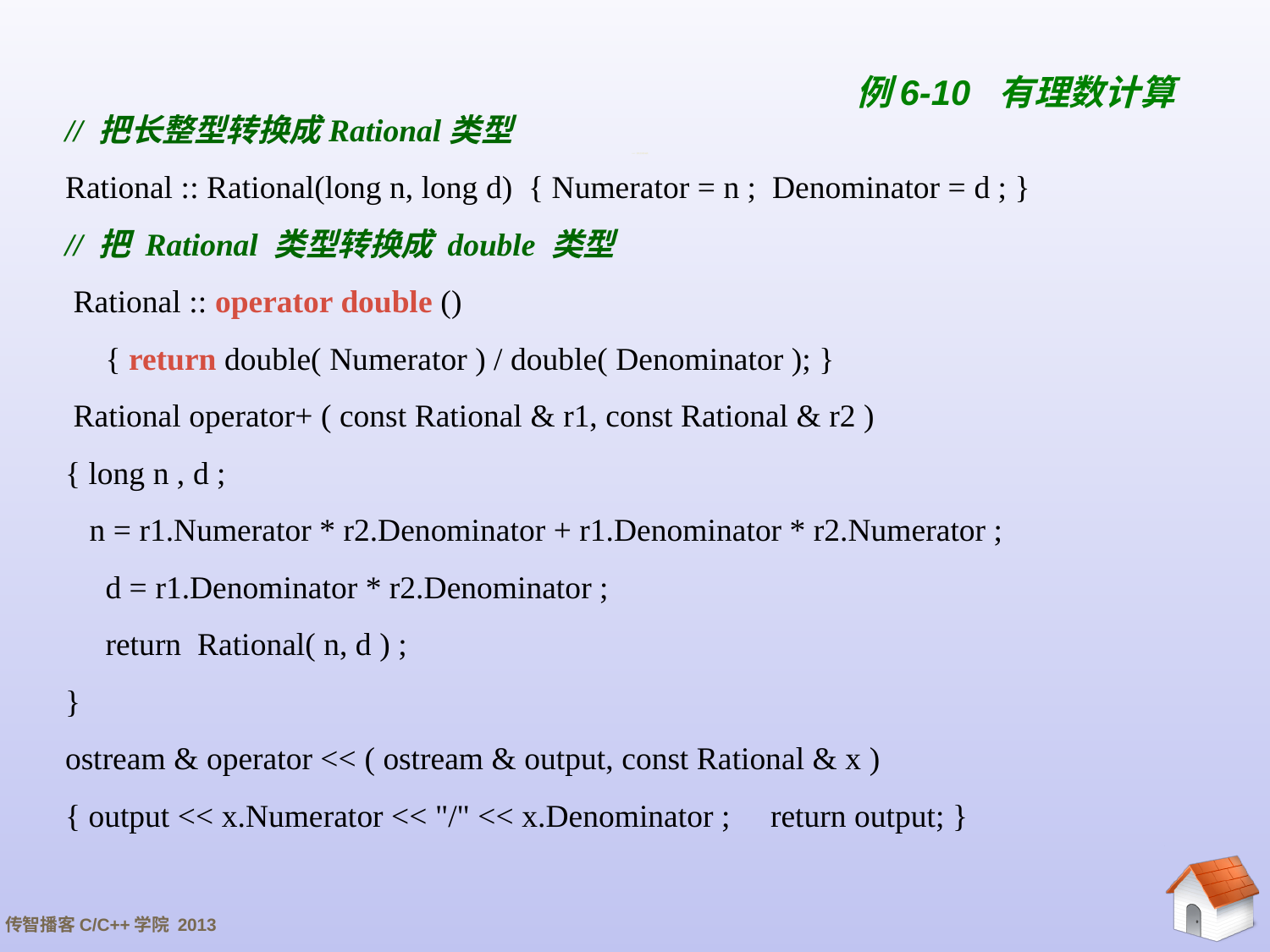

例6-10  有理数计算
# 6.4.2  类类型转换函数
// 把长整型转换成Rational类型
Rational :: Rational(long n, long d)  { Numerator = n ;  Denominator = d ; }
// 把 Rational 类型转换成 double 类型
 Rational :: operator double ()
     { return double( Numerator ) / double( Denominator ); }
 Rational operator+ ( const Rational & r1, const Rational & r2 )
{ long n , d ;
   n = r1.Numerator * r2.Denominator + r1.Denominator * r2.Numerator ;
     d = r1.Denominator * r2.Denominator ;
     return  Rational( n, d ) ;
}
ostream & operator << ( ostream & output, const Rational & x )
{ output << x.Numerator << "/" << x.Denominator ;     return output; }